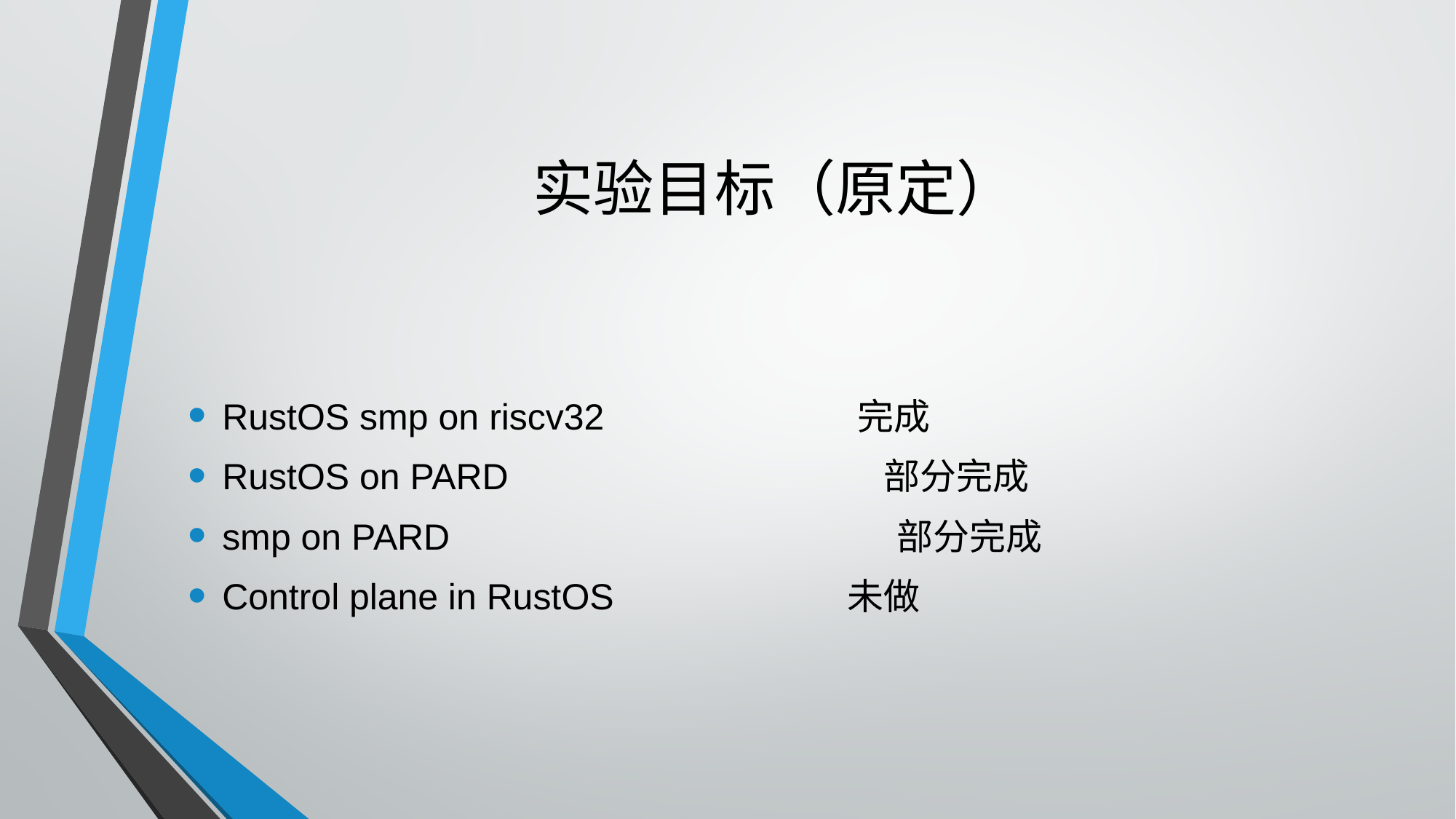

# 实验目标（原定）
RustOS smp on riscv32                        完成
RustOS on PARD                                    部分完成
smp on PARD                                           部分完成
Control plane in RustOS                      未做